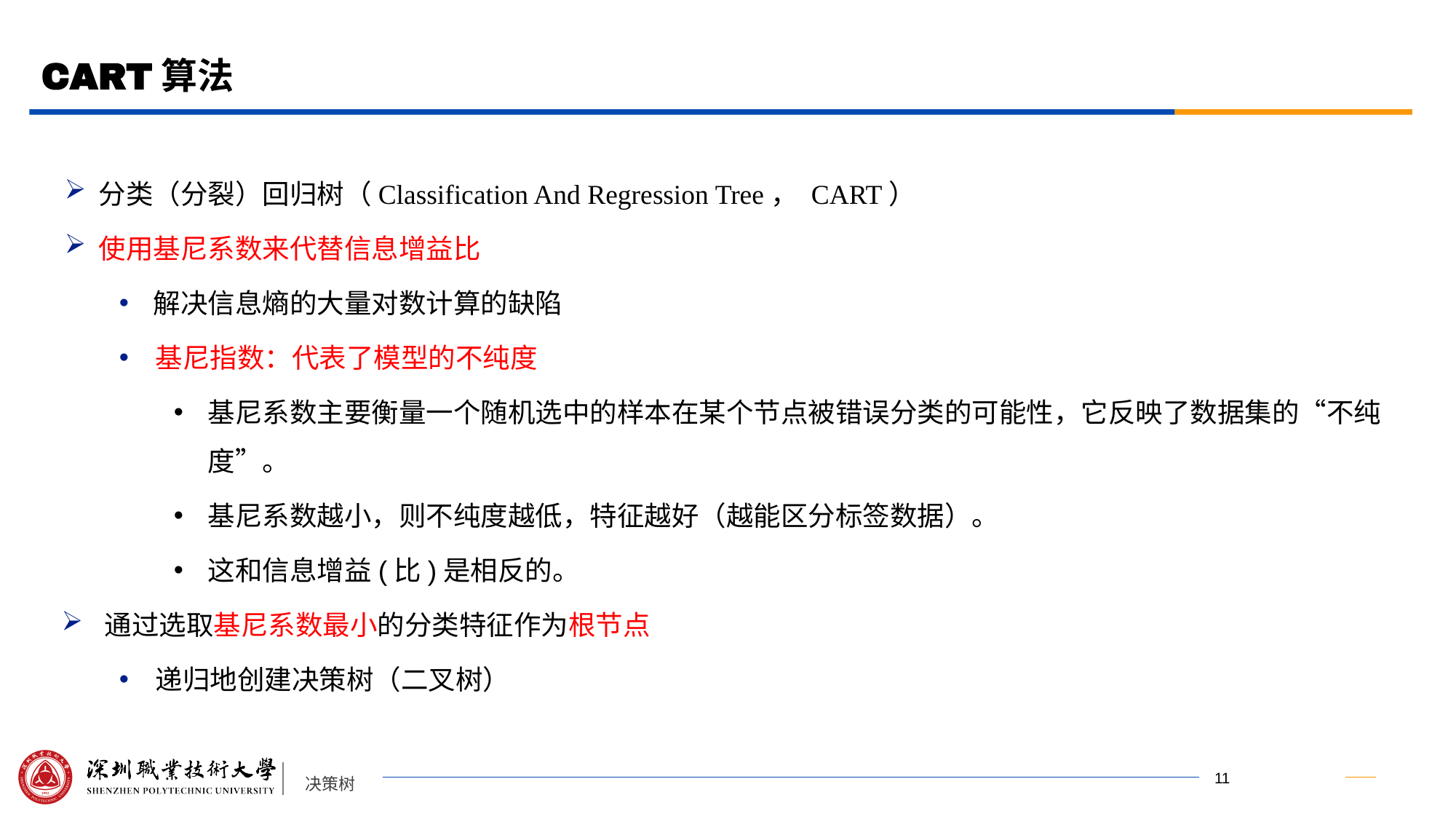

# CART算法
分类（分裂）回归树（Classification And Regression Tree， CART）
使用基尼系数来代替信息增益比
解决信息熵的大量对数计算的缺陷
基尼指数：代表了模型的不纯度
基尼系数主要衡量一个随机选中的样本在某个节点被错误分类的可能性，它反映了数据集的“不纯度”。
基尼系数越小，则不纯度越低，特征越好（越能区分标签数据）。
这和信息增益(比)是相反的。
通过选取基尼系数最小的分类特征作为根节点
递归地创建决策树（二叉树）